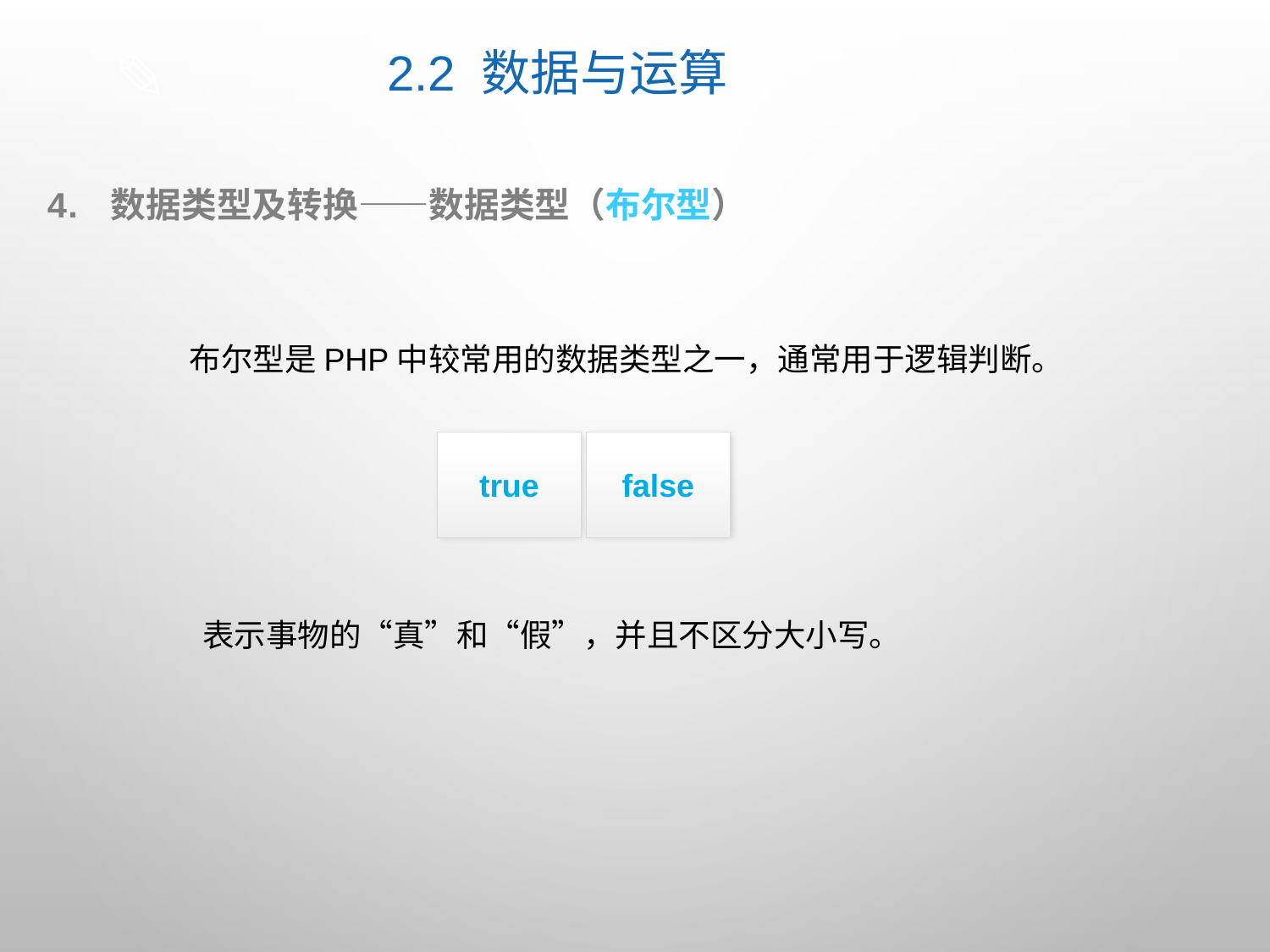

# 2.2 数据与运算
数据类型及转换——数据类型（布尔型）
布尔型是PHP中较常用的数据类型之一，通常用于逻辑判断。
true
false
表示事物的“真”和“假”，并且不区分大小写。